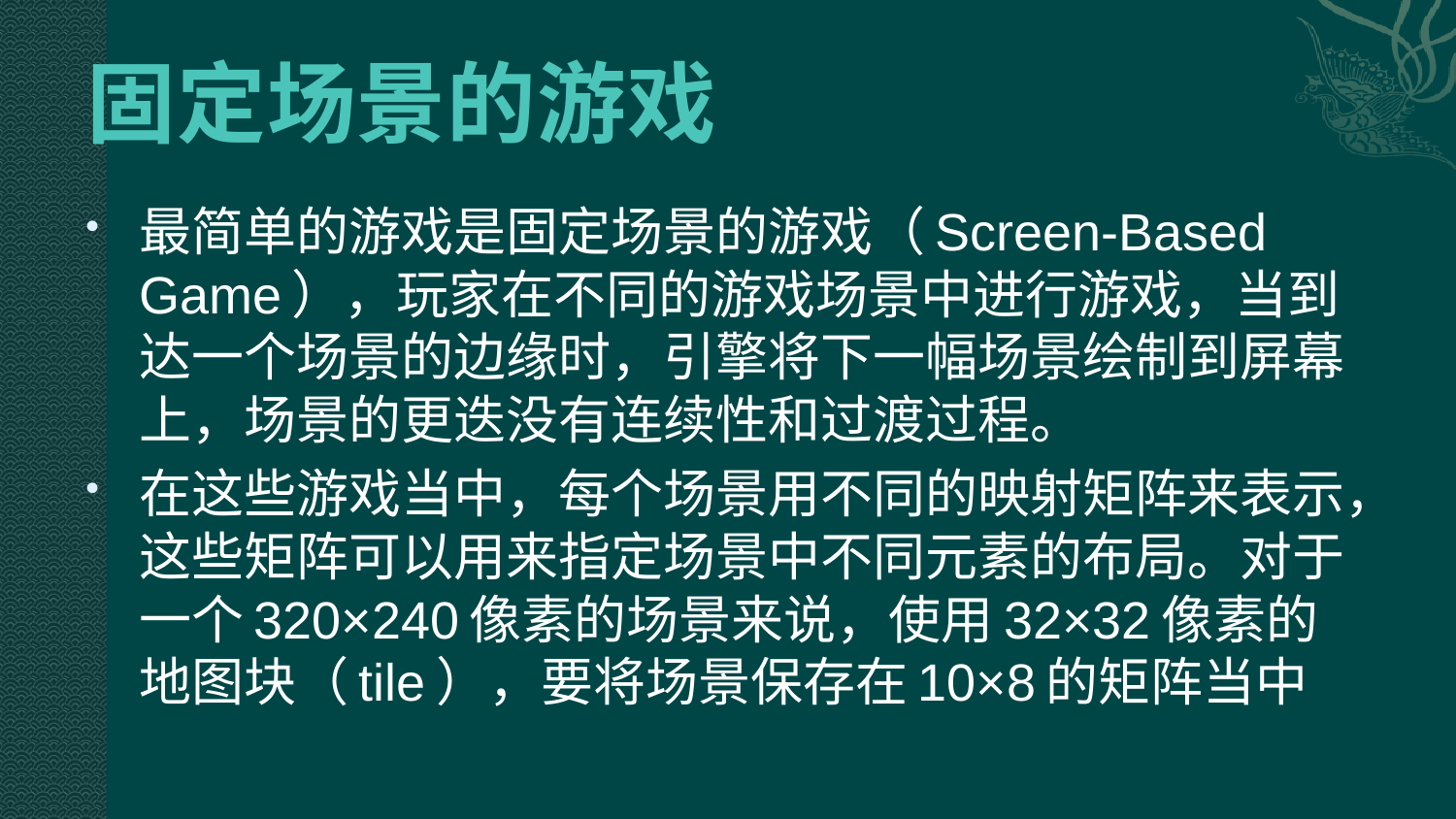

# 固定场景的游戏
最简单的游戏是固定场景的游戏（Screen-Based Game），玩家在不同的游戏场景中进行游戏，当到达一个场景的边缘时，引擎将下一幅场景绘制到屏幕上，场景的更迭没有连续性和过渡过程。
在这些游戏当中，每个场景用不同的映射矩阵来表示，这些矩阵可以用来指定场景中不同元素的布局。对于一个320×240像素的场景来说，使用32×32像素的地图块（tile），要将场景保存在10×8的矩阵当中